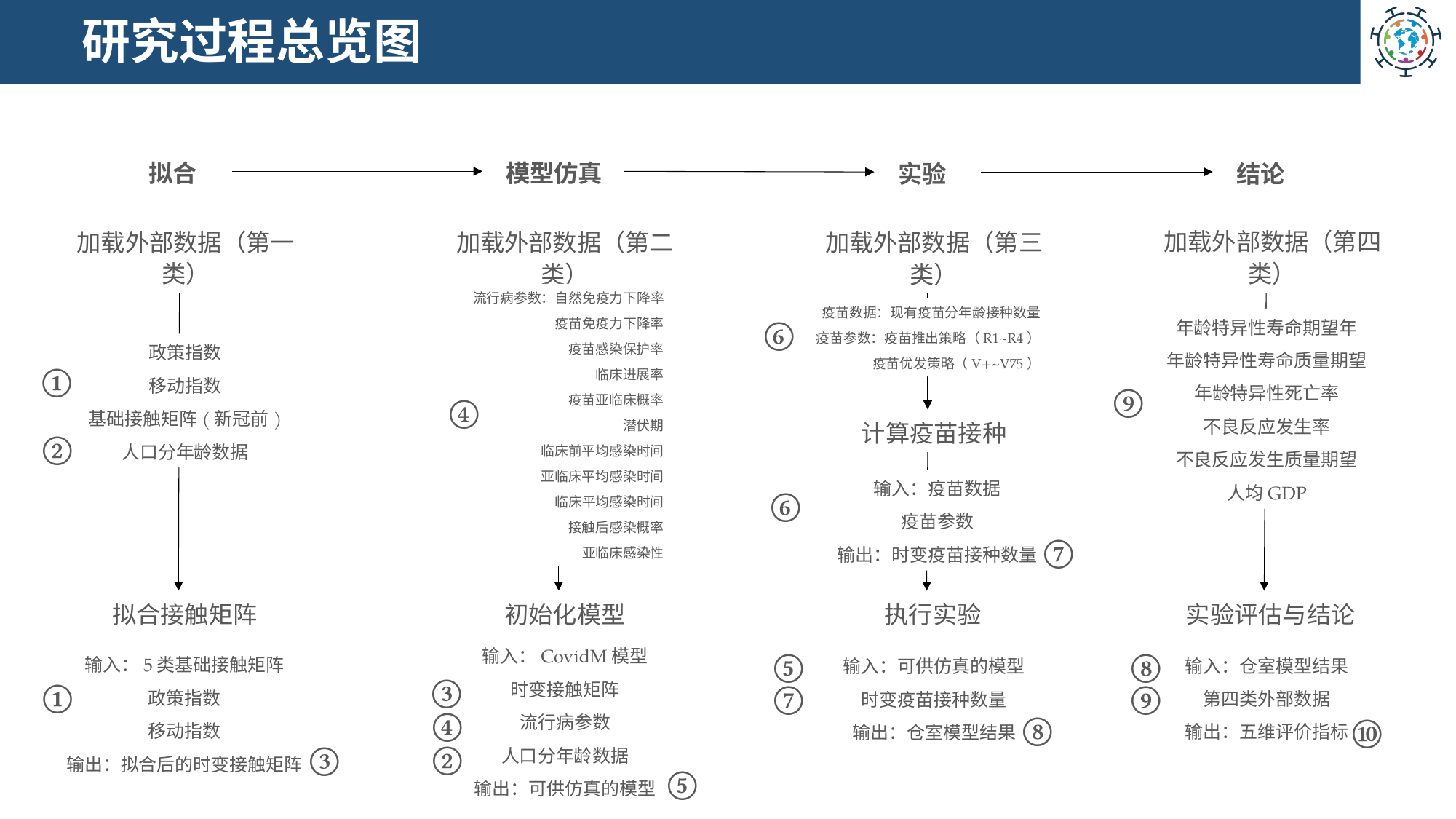

# 研究过程总览图
拟合
模型仿真
实验
结论
加载外部数据（第四类）
加载外部数据（第一类）
加载外部数据（第二类）
加载外部数据（第三类）
流行病参数：自然免疫力下降率
疫苗免疫力下降率
疫苗感染保护率
临床进展率
疫苗亚临床概率
潜伏期
临床前平均感染时间
亚临床平均感染时间
临床平均感染时间
接触后感染概率
亚临床感染性
疫苗数据：现有疫苗分年龄接种数量
疫苗参数：疫苗推出策略（R1~R4）
疫苗优发策略（V+~V75）
⑥
年龄特异性寿命期望年
年龄特异性寿命质量期望
年龄特异性死亡率
不良反应发生率
不良反应发生质量期望
人均GDP
政策指数
移动指数
基础接触矩阵(新冠前)
人口分年龄数据
①
⑨
④
计算疫苗接种
②
输入：疫苗数据
疫苗参数
输出：时变疫苗接种数量
⑥
⑦
执行实验
实验评估与结论
拟合接触矩阵
初始化模型
⑤
⑧
输入：CovidM模型
时变接触矩阵
流行病参数
人口分年龄数据
输出：可供仿真的模型
输入：5类基础接触矩阵
政策指数
移动指数
输出：拟合后的时变接触矩阵
输入：仓室模型结果
第四类外部数据
输出：五维评价指标
输入：可供仿真的模型
时变疫苗接种数量
输出：仓室模型结果
③
①
⑦
⑨
④
⑧
⑩
②
③
⑤